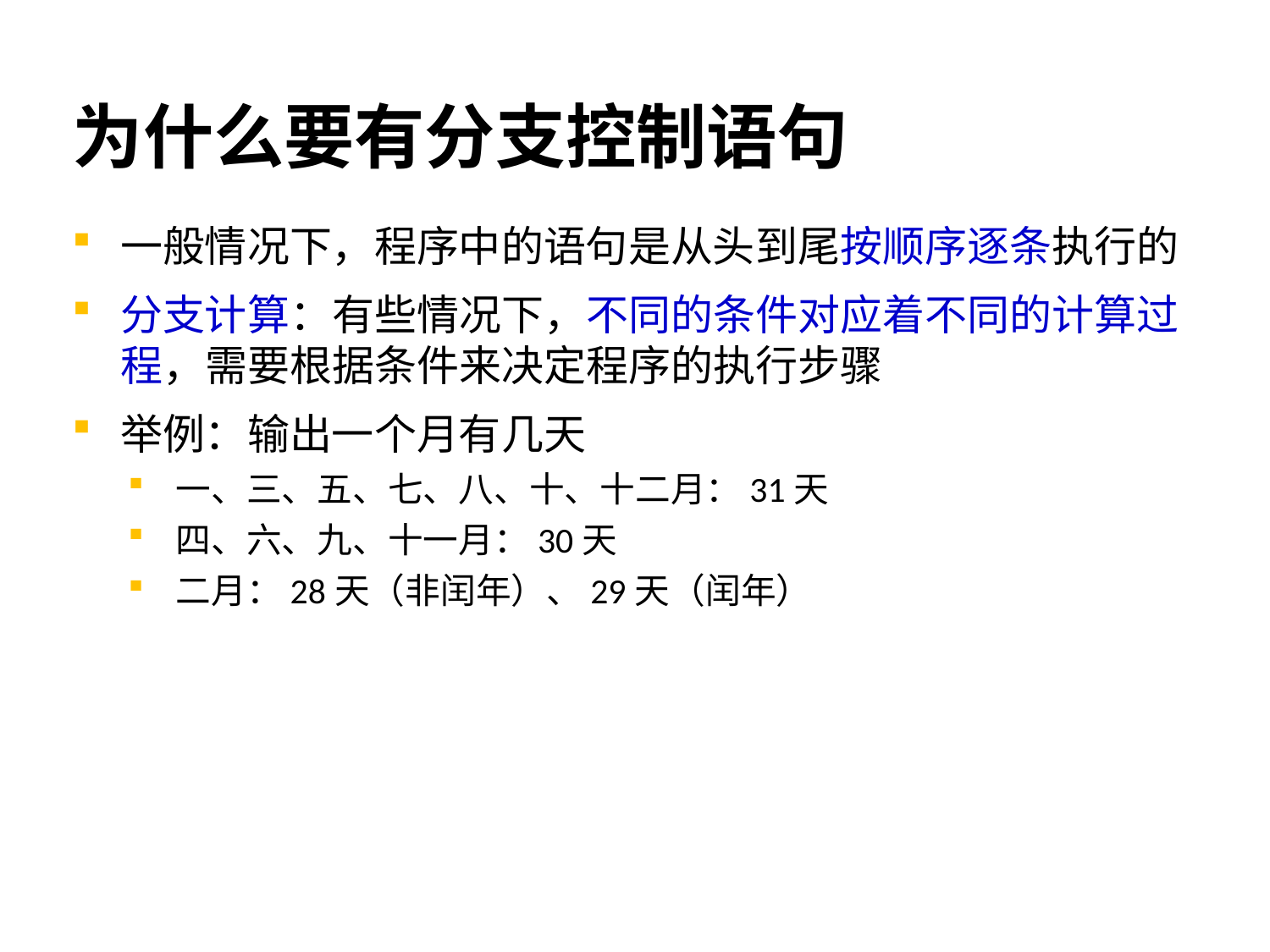

# 为什么要有分支控制语句
一般情况下，程序中的语句是从头到尾按顺序逐条执行的
分支计算：有些情况下，不同的条件对应着不同的计算过程，需要根据条件来决定程序的执行步骤
举例：输出一个月有几天
一、三、五、七、八、十、十二月：31天
四、六、九、十一月：30天
二月：28天（非闰年）、29天（闰年）